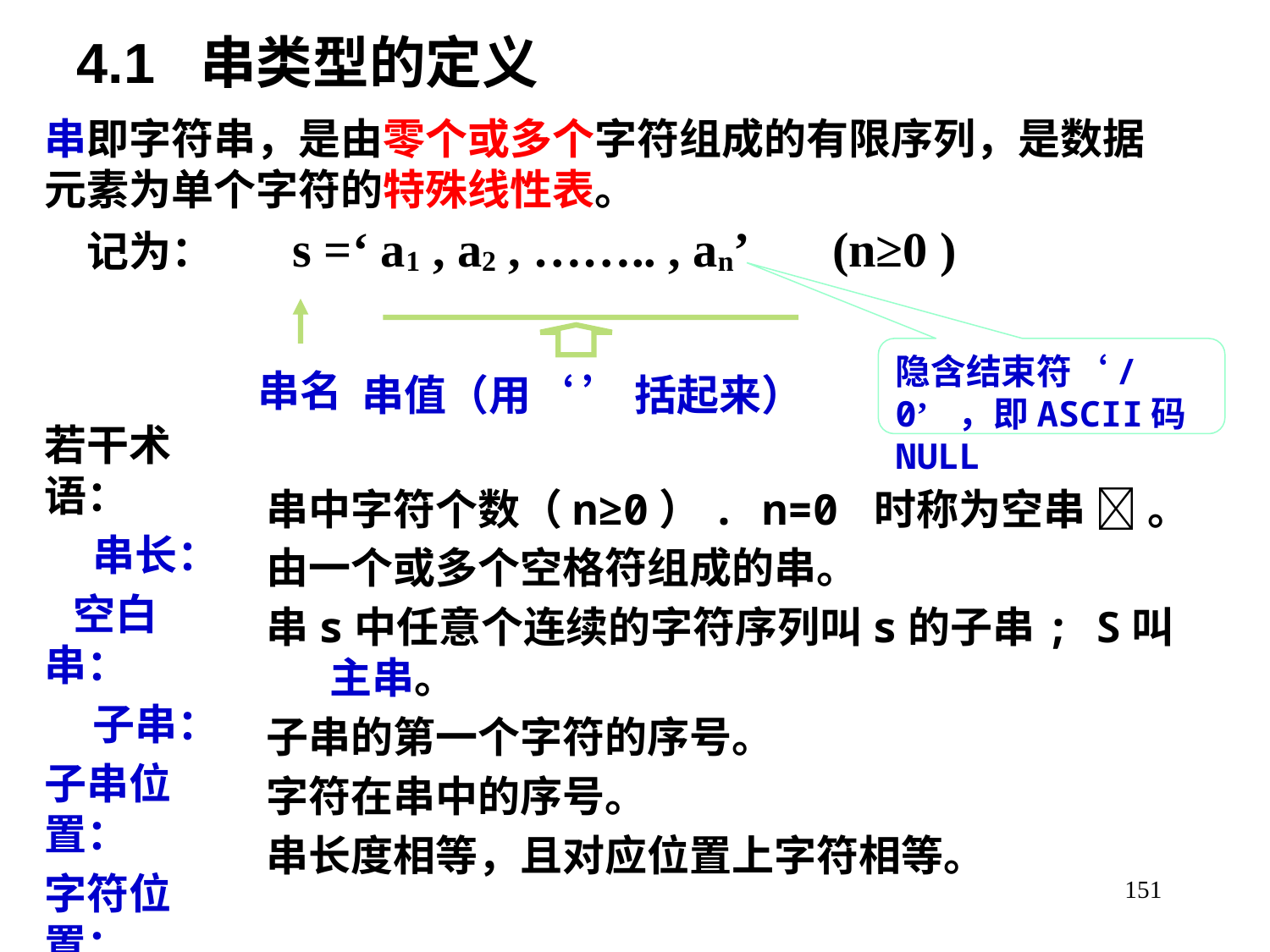

4.1  串类型的定义
串即字符串，是由零个或多个字符组成的有限序列，是数据元素为单个字符的特殊线性表。
记为：      s =‘ a1 , a2 , …….. , an’       (n≥0 )

 串名

串值（用‘ ’ 括起来）
隐含结束符‘/0’ ，即ASCII码NULL
若干术语：
    串长：
  空白串：
    子串：
子串位置：
字符位置：
  串相等：
串中字符个数（n≥0）. n=0 时称为空串 ∅ 。
由一个或多个空格符组成的串。
串s中任意个连续的字符序列叫s的子串; S叫主串。
子串的第一个字符的序号。
字符在串中的序号。
串长度相等，且对应位置上字符相等。
151